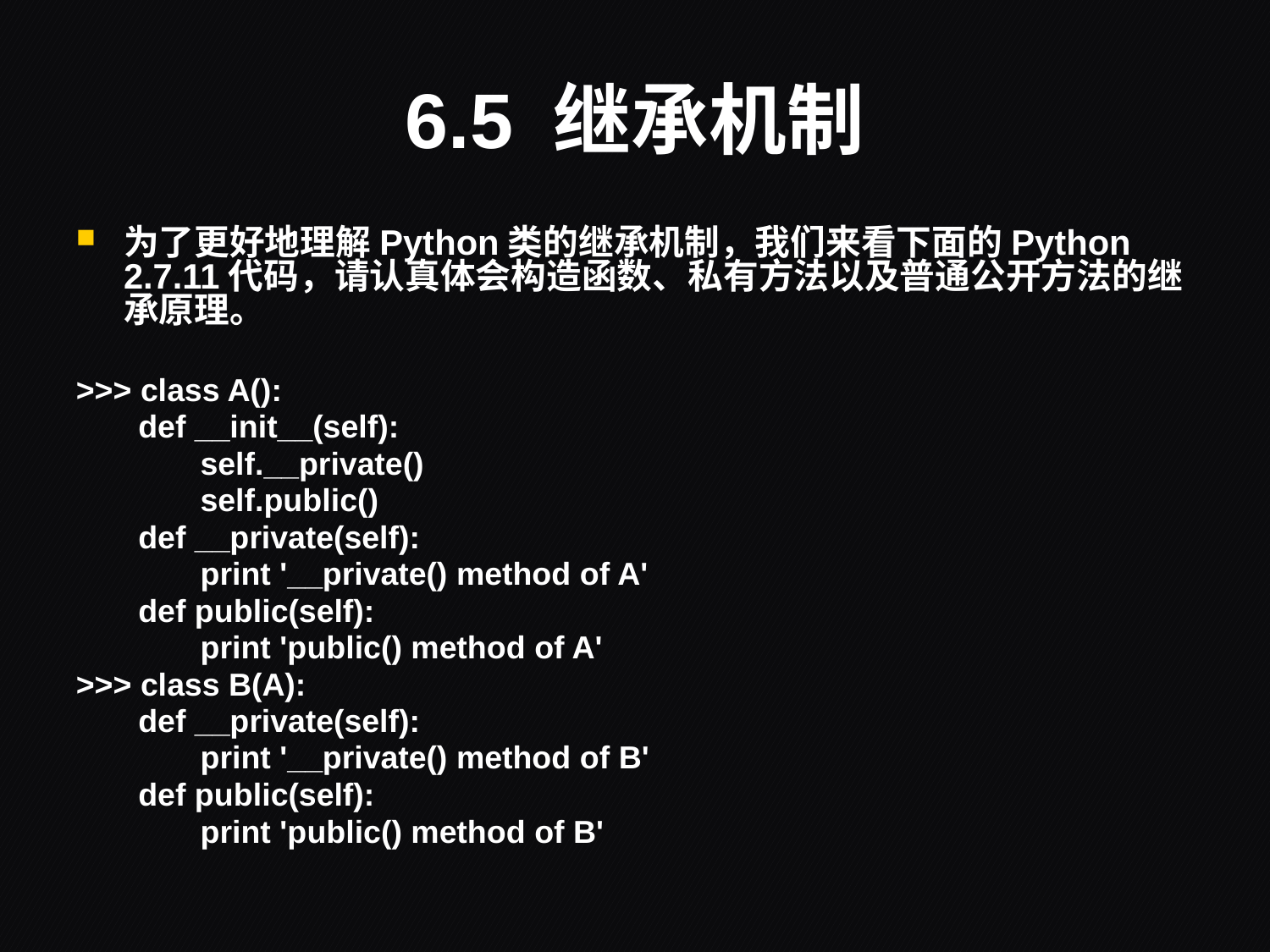

# 6.5 继承机制
为了更好地理解Python类的继承机制，我们来看下面的Python 2.7.11代码，请认真体会构造函数、私有方法以及普通公开方法的继承原理。

>>> class A():
       def __init__(self):
              self.__private()
              self.public()
       def __private(self):
              print '__private() method of A'
       def public(self):
              print 'public() method of A'
>>> class B(A):
       def __private(self):
              print '__private() method of B'
       def public(self):
              print 'public() method of B'